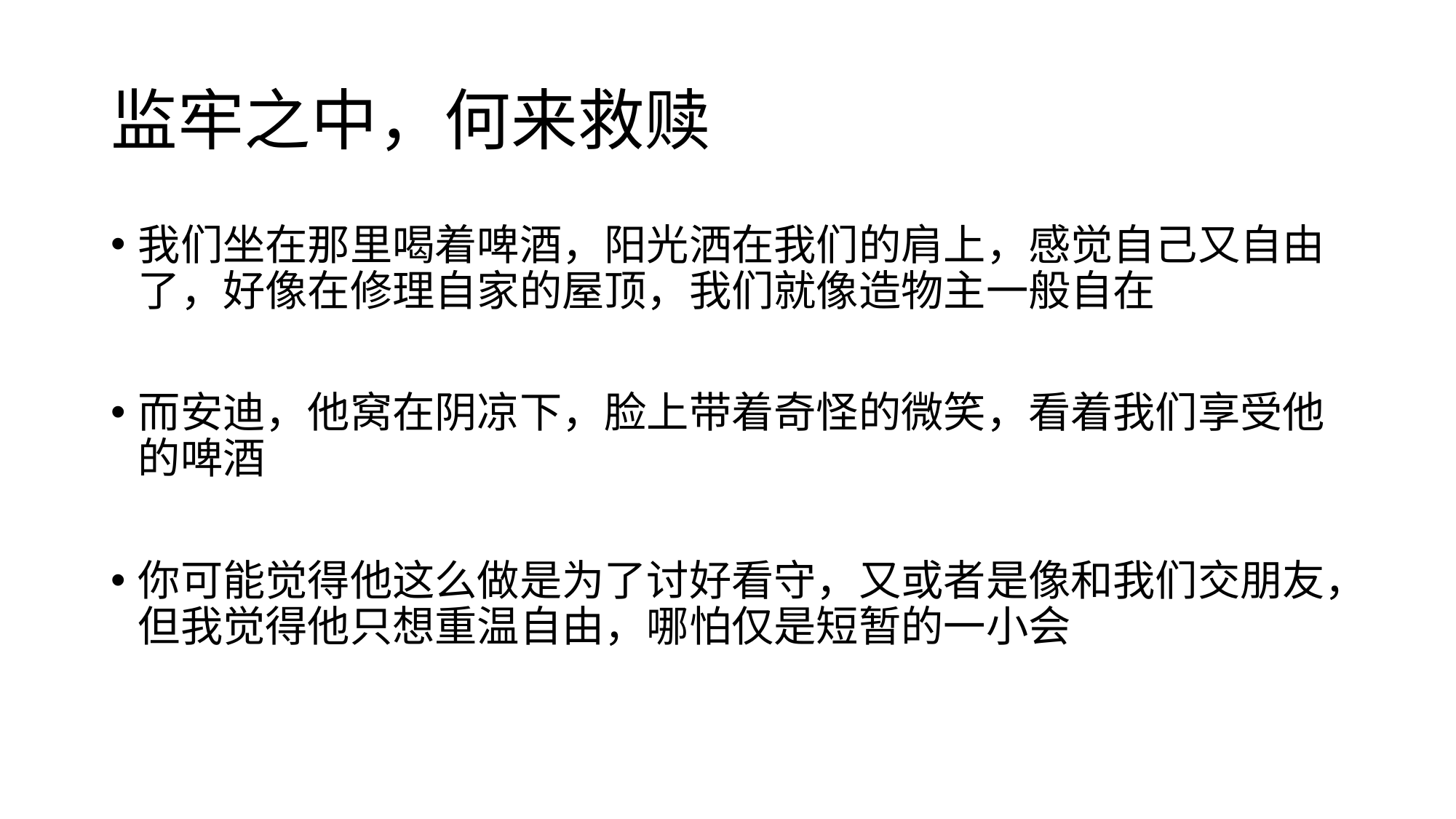

# 监牢之中，何来救赎
我们坐在那里喝着啤酒，阳光洒在我们的肩上，感觉自己又自由了，好像在修理自家的屋顶，我们就像造物主一般自在

而安迪，他窝在阴凉下，脸上带着奇怪的微笑，看着我们享受他的啤酒

你可能觉得他这么做是为了讨好看守，又或者是像和我们交朋友，但我觉得他只想重温自由，哪怕仅是短暂的一小会